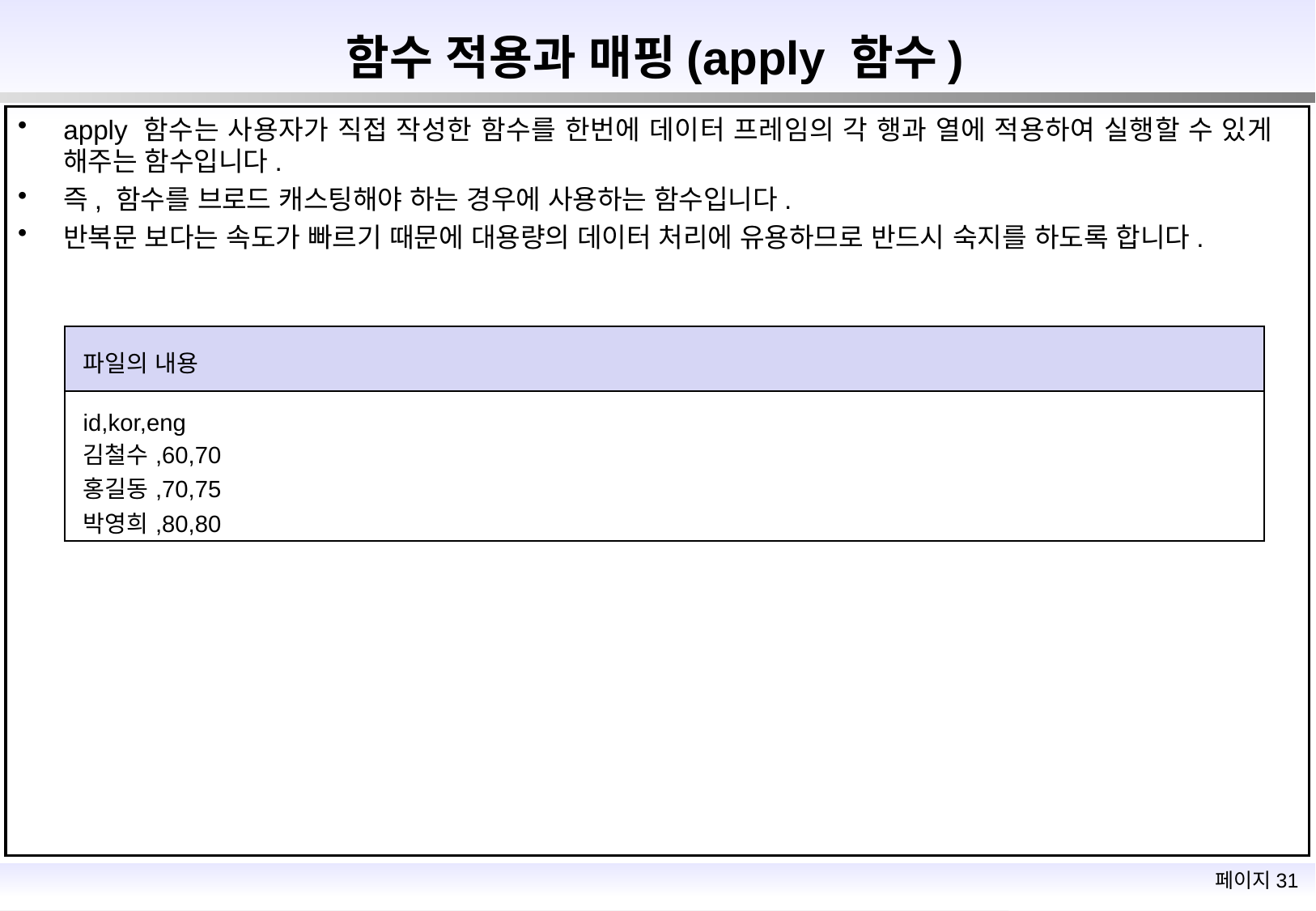

# 함수 적용과 매핑(apply 함수)
apply 함수는 사용자가 직접 작성한 함수를 한번에 데이터 프레임의 각 행과 열에 적용하여 실행할 수 있게 해주는 함수입니다.
즉, 함수를 브로드 캐스팅해야 하는 경우에 사용하는 함수입니다.
반복문 보다는 속도가 빠르기 때문에 대용량의 데이터 처리에 유용하므로 반드시 숙지를 하도록 합니다.
| 파일의 내용 |
| --- |
| id,kor,eng 김철수,60,70 홍길동,70,75 박영희,80,80 |